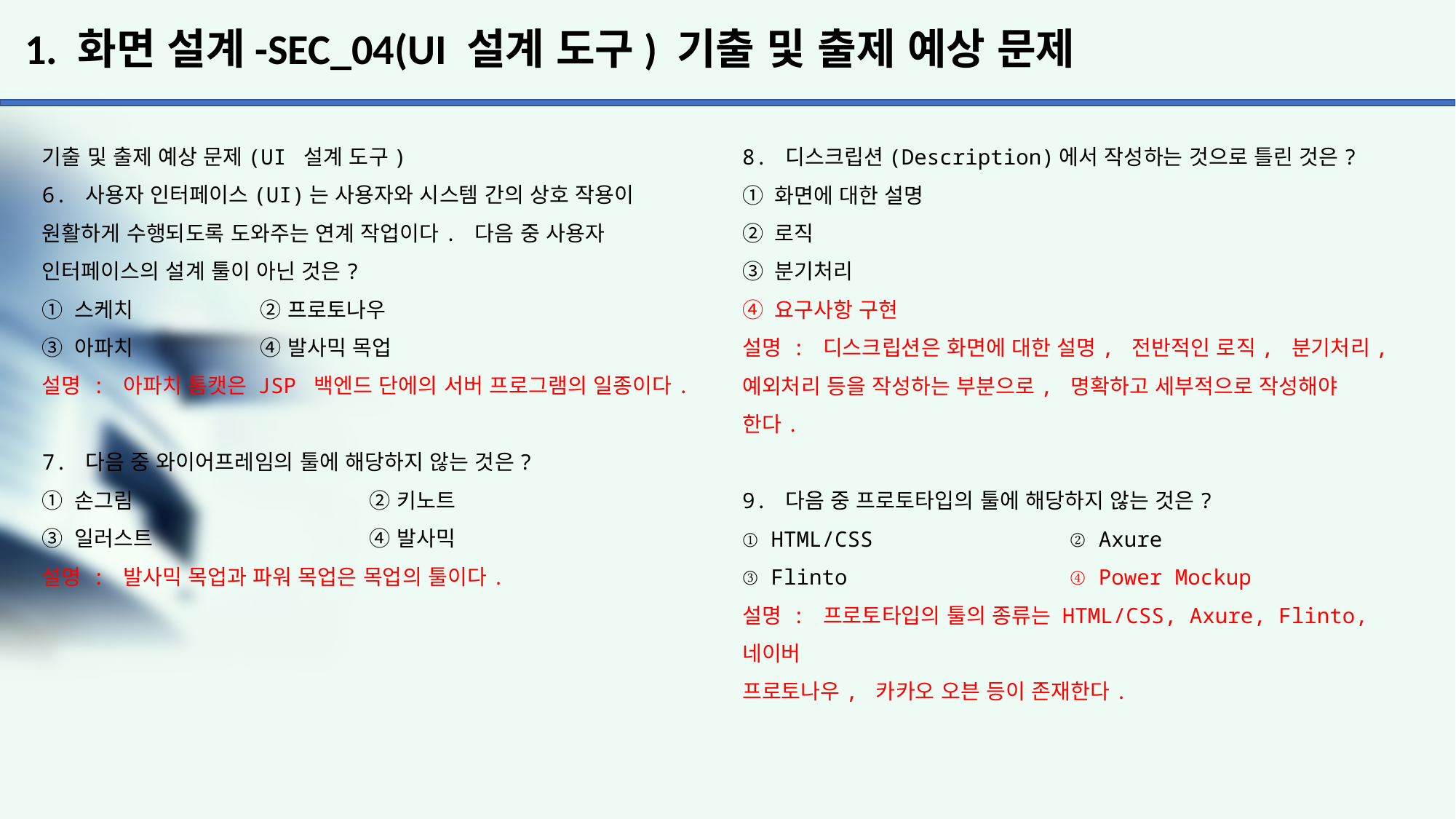

# 1. 화면 설계-SEC_04(UI 설계 도구) 기출 및 출제 예상 문제
기출 및 출제 예상 문제(UI 설계 도구)
6. 사용자 인터페이스(UI)는 사용자와 시스템 간의 상호 작용이 원활하게 수행되도록 도와주는 연계 작업이다. 다음 중 사용자 인터페이스의 설계 툴이 아닌 것은?
① 스케치	 	② 프로토나우
③ 아파치 		④ 발사믹 목업
설명 : 아파치 톰캣은 JSP 백엔드 단에의 서버 프로그램의 일종이다.

7. 다음 중 와이어프레임의 툴에 해당하지 않는 것은?
① 손그림	 		② 키노트
③ 일러스트 		④ 발사믹
설명 : 발사믹 목업과 파워 목업은 목업의 툴이다.

8. 디스크립션(Description)에서 작성하는 것으로 틀린 것은?
① 화면에 대한 설명
② 로직
③ 분기처리
④ 요구사항 구현
설명 : 디스크립션은 화면에 대한 설명, 전반적인 로직, 분기처리,
예외처리 등을 작성하는 부분으로, 명확하고 세부적으로 작성해야
한다.

9. 다음 중 프로토타입의 툴에 해당하지 않는 것은?
① HTML/CSS 		② Axure
③ Flinto	 		④ Power Mockup
설명 : 프로토타입의 툴의 종류는 HTML/CSS, Axure, Flinto, 네이버
프로토나우, 카카오 오븐 등이 존재한다.